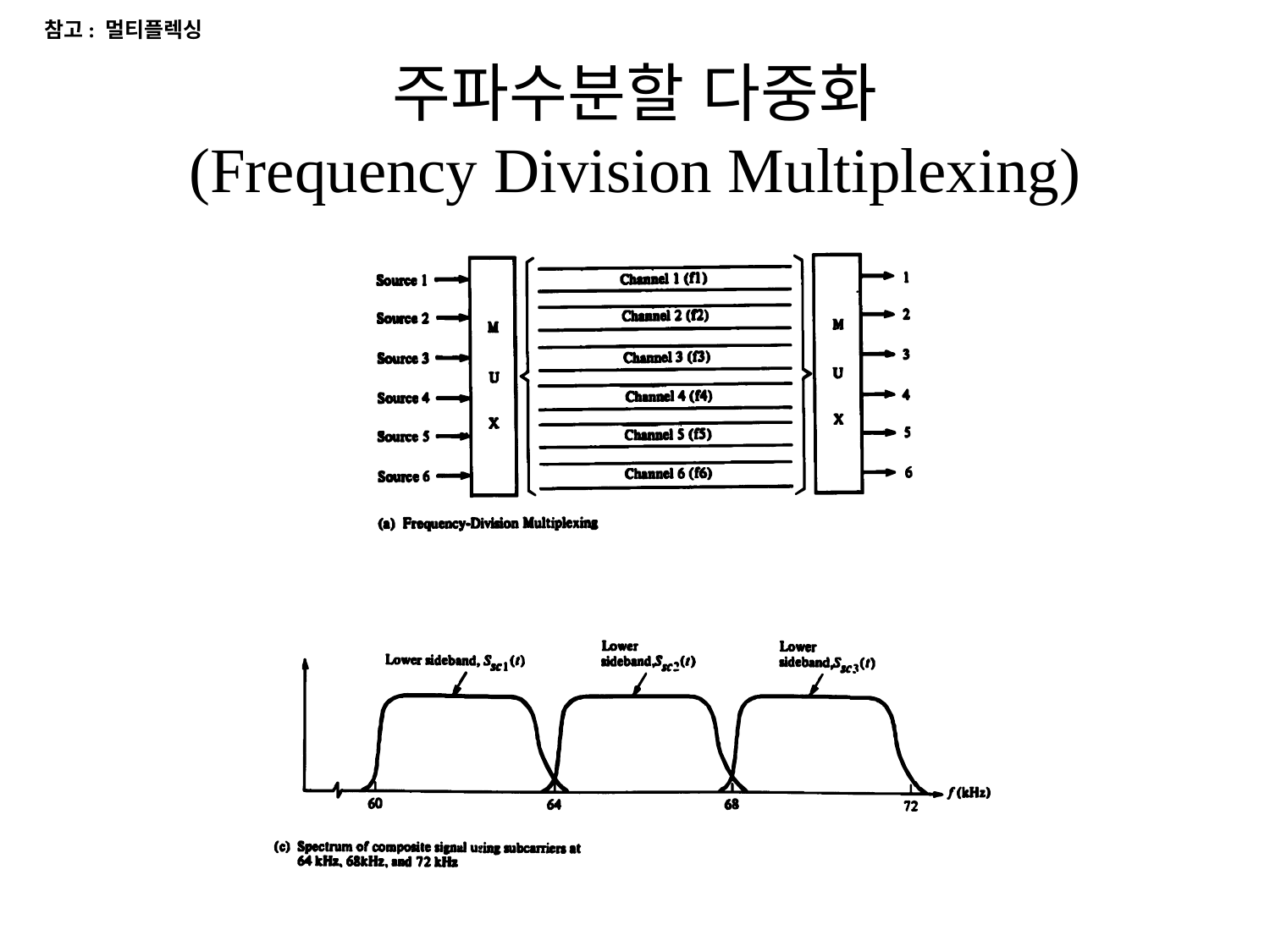

참고: 멀티플렉싱
# 주파수분할 다중화 (Frequency Division Multiplexing)